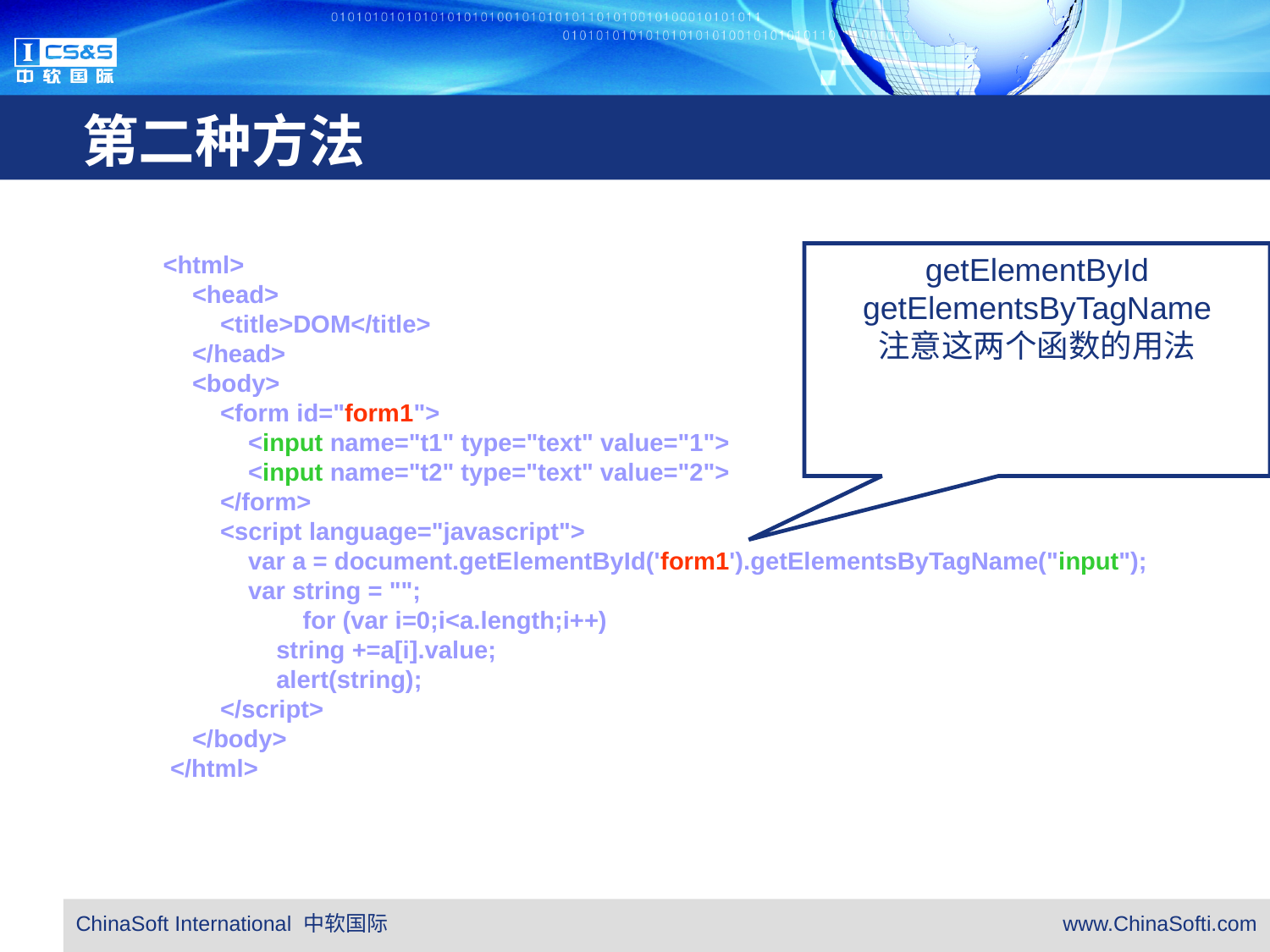

# 第二种方法
              <html>
    	<head>
      	    <title>DOM</title>
    	</head>
	<body>
	    <form id="form1">
	        <input name="t1" type="text" value="1">
    	        <input name="t2" type="text" value="2">
	    </form>
    	    <script language="javascript">
	        var a = document.getElementById('form1').getElementsByTagName("input");
  	        var string = "";
                                  for (var i=0;i<a.length;i++)
	            string +=a[i].value;
	            alert(string);
	    </script>
	</body>
               </html>

getElementById
getElementsByTagName
注意这两个函数的用法